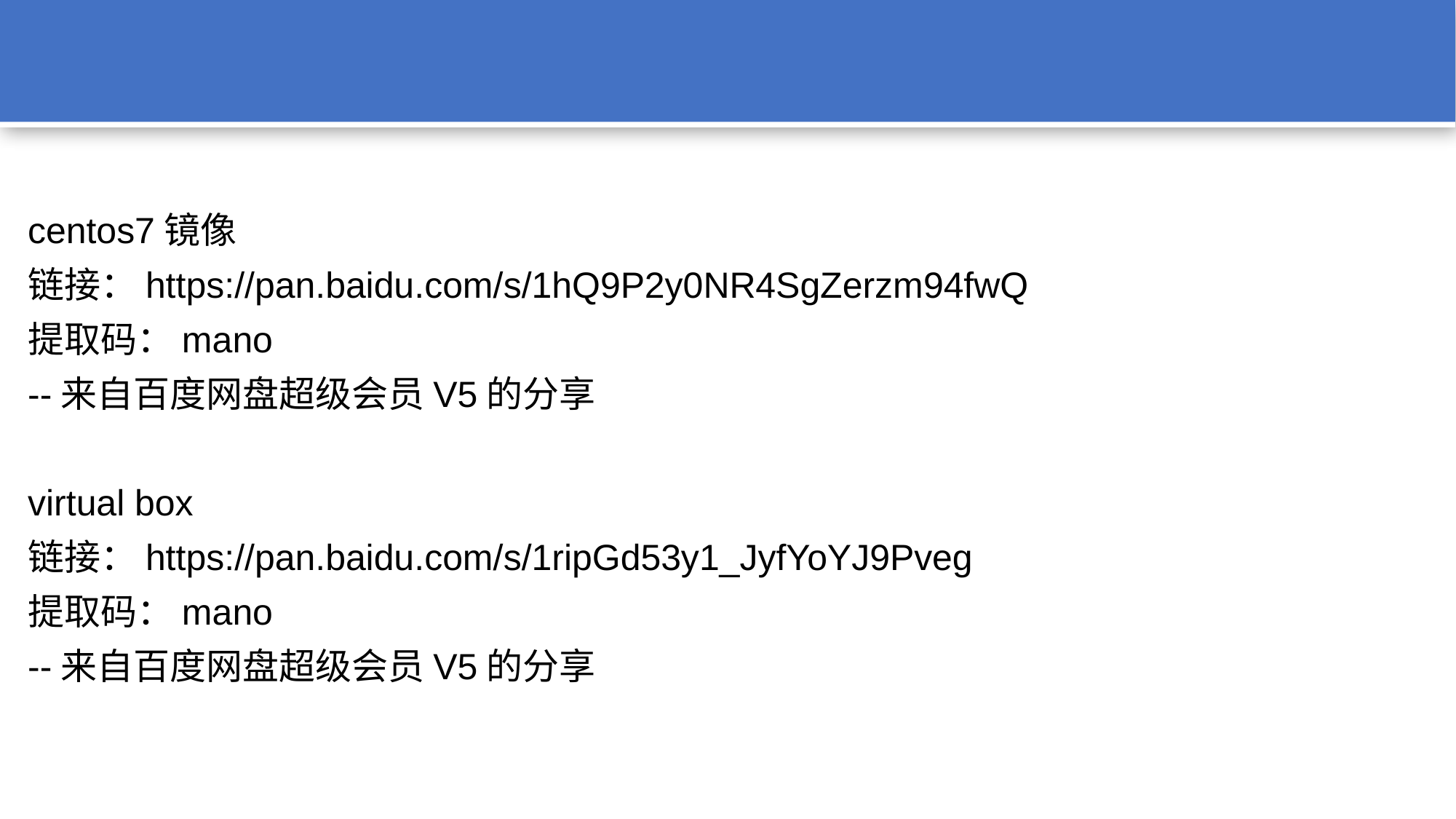

centos7镜像
链接：https://pan.baidu.com/s/1hQ9P2y0NR4SgZerzm94fwQ
提取码：mano
--来自百度网盘超级会员V5的分享

virtual box
链接：https://pan.baidu.com/s/1ripGd53y1_JyfYoYJ9Pveg
提取码：mano
--来自百度网盘超级会员V5的分享